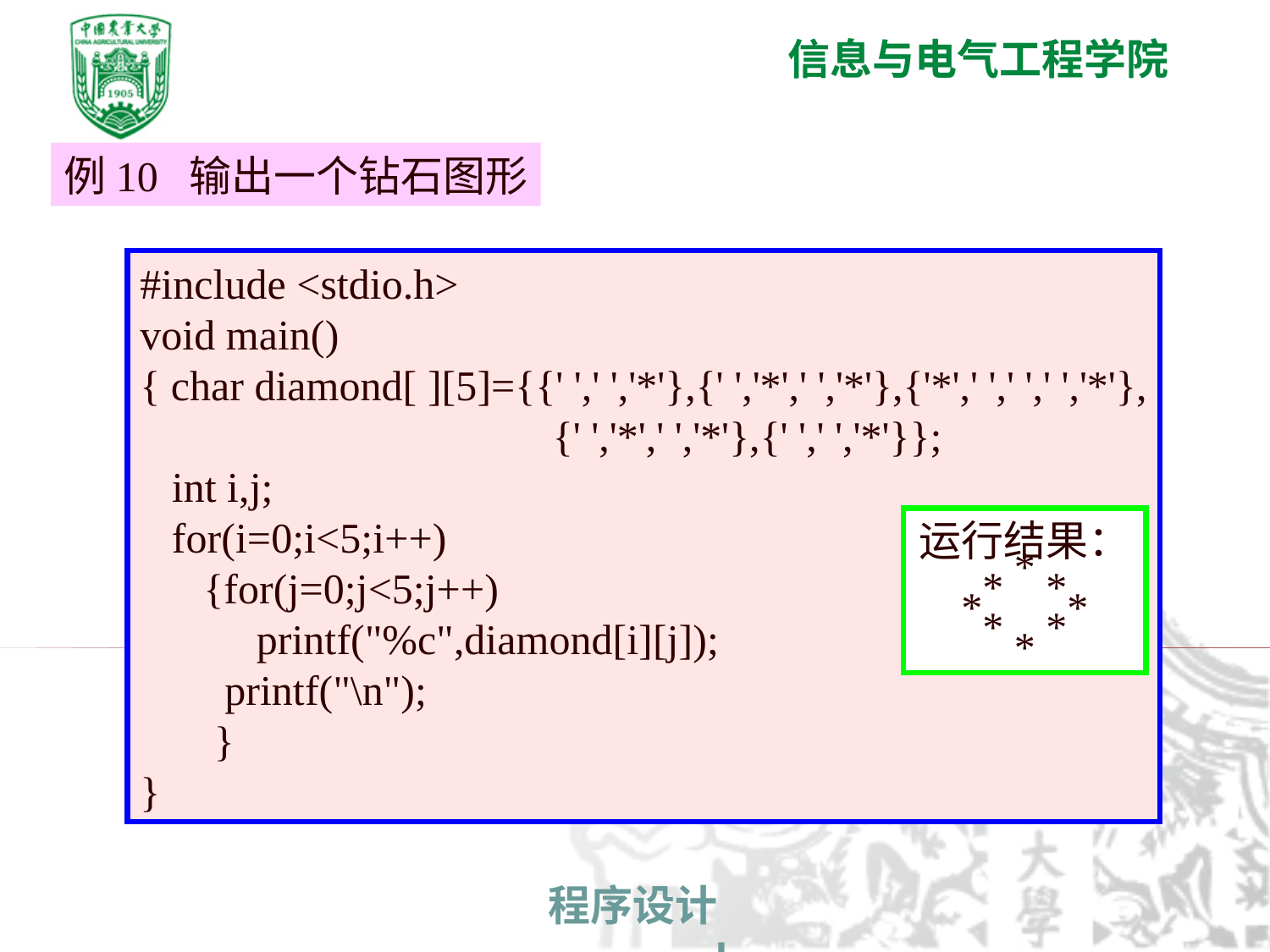

例10  输出一个钻石图形
#include <stdio.h>
void main()
{ char diamond[ ][5]={{' ',' ','*'},{' ','*',' ','*'},{'*',' ',' ',' ','*'},
                                       {' ','*',' ','*'},{' ',' ','*'}};
   int i,j;
   for(i=0;i<5;i++)
      {for(j=0;j<5;j++)
           printf("%c",diamond[i][j]);
        printf("\n");
       }
}
运行结果：
*
*    *
*        *
*    *
*